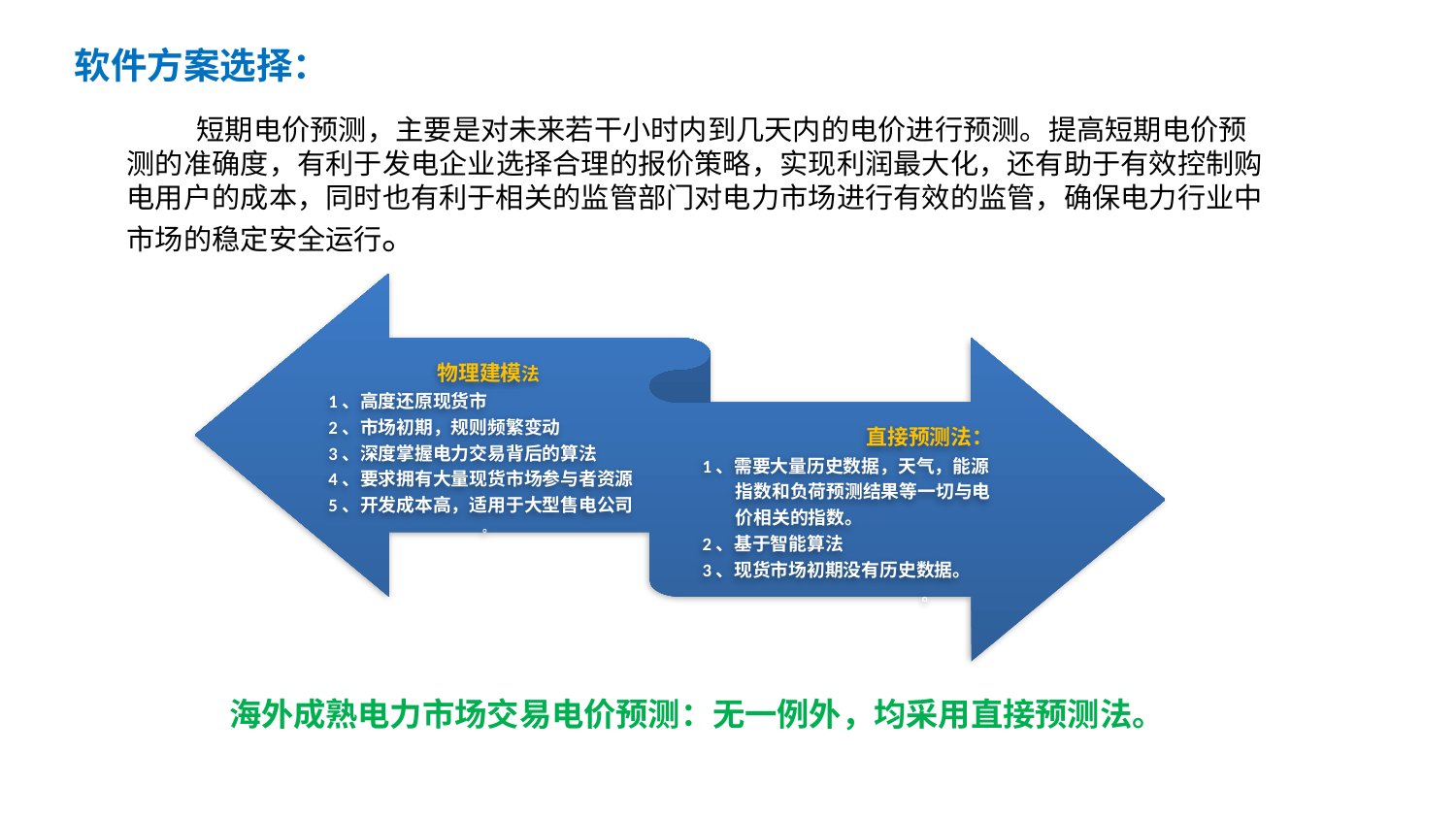

目 录
软件方案选择：
          短期电价预测，主要是对未来若干小时内到几天内的电价进行预测。提高短期电价预测的准确度，有利于发电企业选择合理的报价策略，实现利润最大化，还有助于有效控制购电用户的成本，同时也有利于相关的监管部门对电力市场进行有效的监管，确保电力行业中市场的稳定安全运行。
物理建模法
1、高度还原现货市
2、市场初期，规则频繁变动
3、深度掌握电力交易背后的算法
4、要求拥有大量现货市场参与者资源
5、开发成本高，适用于大型售电公司
。
直接预测法：
1、需要大量历史数据，天气，能源
       指数和负荷预测结果等一切与电
       价相关的指数。
2、基于智能算法
3、现货市场初期没有历史数据。
。

海外成熟电力市场交易电价预测：无一例外，均采用直接预测法。